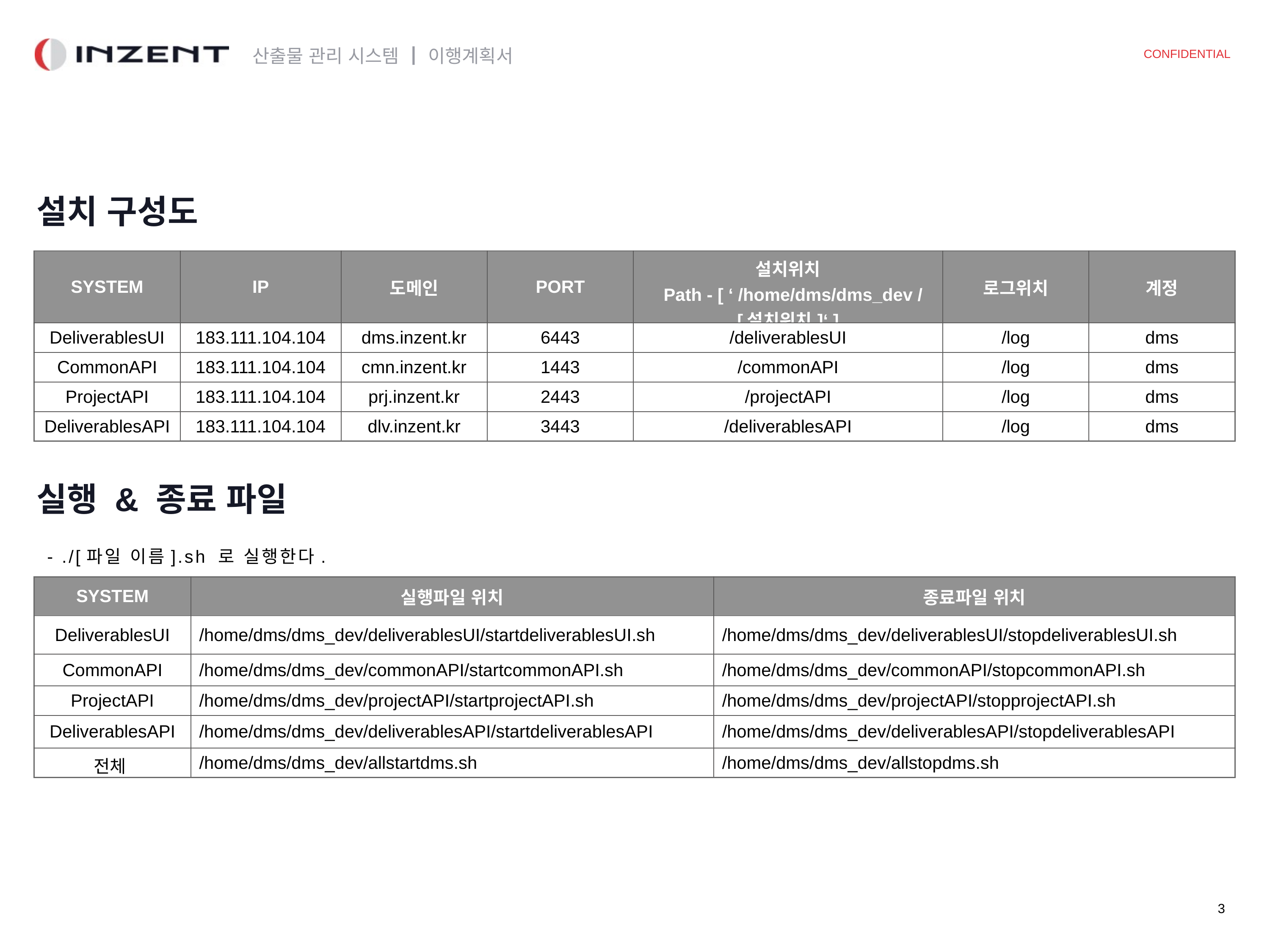

설치 구성도
| SYSTEM | IP | 도메인 | PORT | 설치위치 Path - [ ‘ /home/dms/dms\_dev /[설치위치]‘ ] | 로그위치 | 계정 |
| --- | --- | --- | --- | --- | --- | --- |
| DeliverablesUI | 183.111.104.104 | dms.inzent.kr | 6443 | /deliverablesUI | /log | dms |
| CommonAPI | 183.111.104.104 | cmn.inzent.kr | 1443 | /commonAPI | /log | dms |
| ProjectAPI | 183.111.104.104 | prj.inzent.kr | 2443 | /projectAPI | /log | dms |
| DeliverablesAPI | 183.111.104.104 | dlv.inzent.kr | 3443 | /deliverablesAPI | /log | dms |
실행 & 종료 파일
 - ./[파일 이름].sh 로 실행한다.
| SYSTEM | 실행파일 위치 | 종료파일 위치 |
| --- | --- | --- |
| DeliverablesUI | /home/dms/dms\_dev/deliverablesUI/startdeliverablesUI.sh | /home/dms/dms\_dev/deliverablesUI/stopdeliverablesUI.sh |
| CommonAPI | /home/dms/dms\_dev/commonAPI/startcommonAPI.sh | /home/dms/dms\_dev/commonAPI/stopcommonAPI.sh |
| ProjectAPI | /home/dms/dms\_dev/projectAPI/startprojectAPI.sh | /home/dms/dms\_dev/projectAPI/stopprojectAPI.sh |
| DeliverablesAPI | /home/dms/dms\_dev/deliverablesAPI/startdeliverablesAPI | /home/dms/dms\_dev/deliverablesAPI/stopdeliverablesAPI |
| 전체 | /home/dms/dms\_dev/allstartdms.sh | /home/dms/dms\_dev/allstopdms.sh |
3